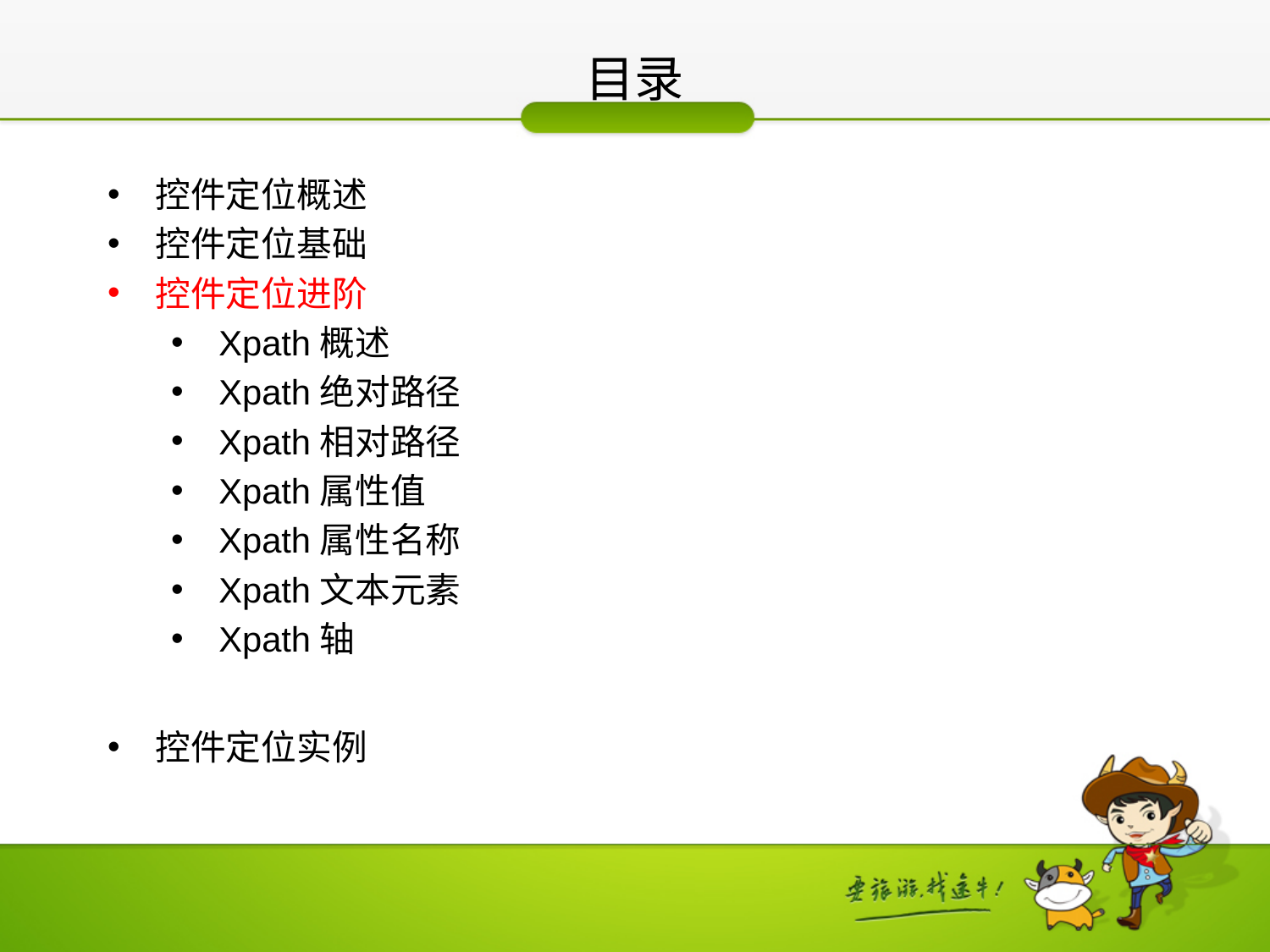

# 目录
控件定位概述
控件定位基础
控件定位进阶
Xpath概述
Xpath绝对路径
Xpath相对路径
Xpath属性值
Xpath属性名称
Xpath文本元素
Xpath轴

控件定位实例